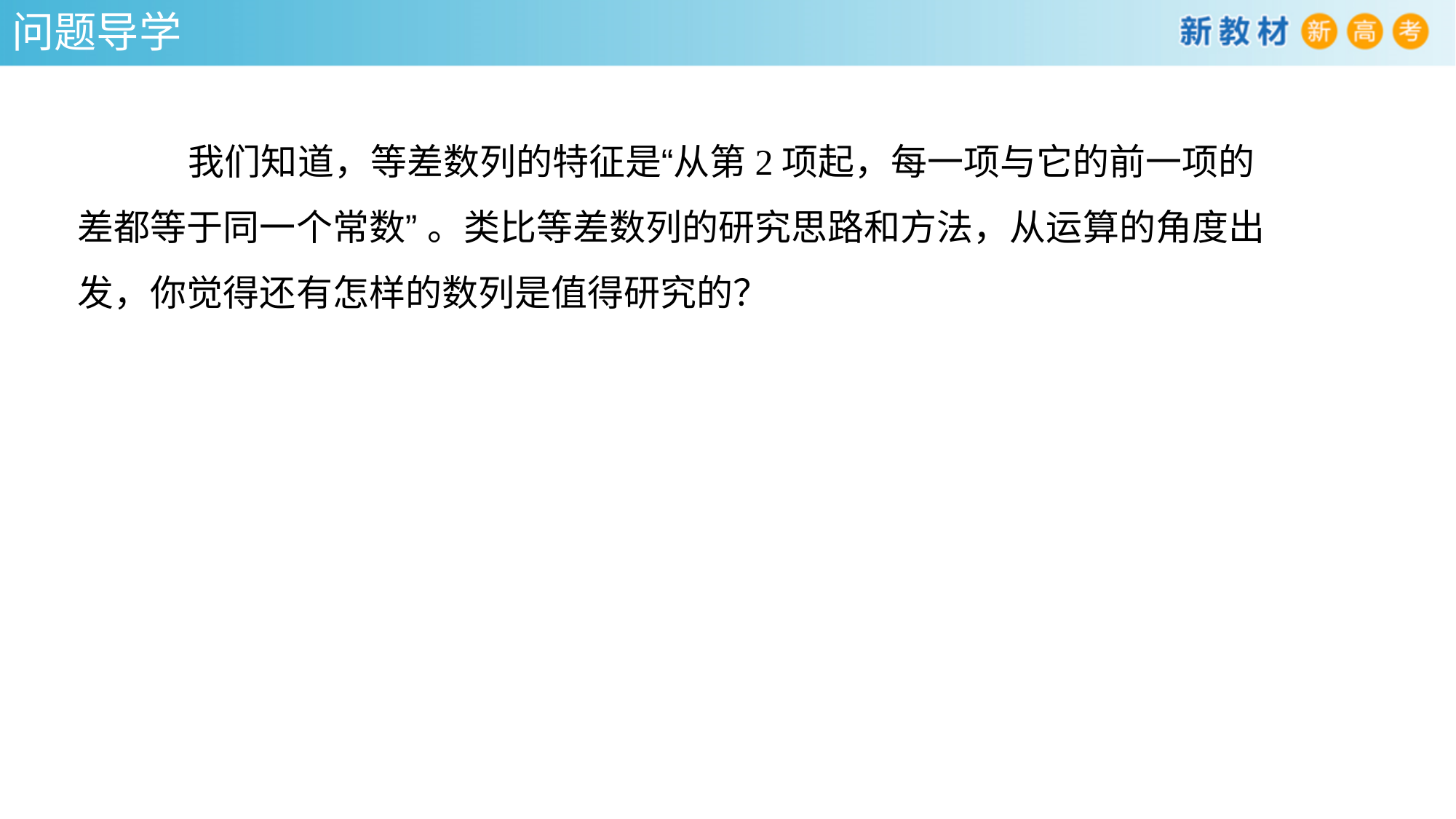

问题导学
          我们知道，等差数列的特征是“从第2项起，每一项与它的前一项的差都等于同一个常数” 。类比等差数列的研究思路和方法，从运算的角度出发，你觉得还有怎样的数列是值得研究的？